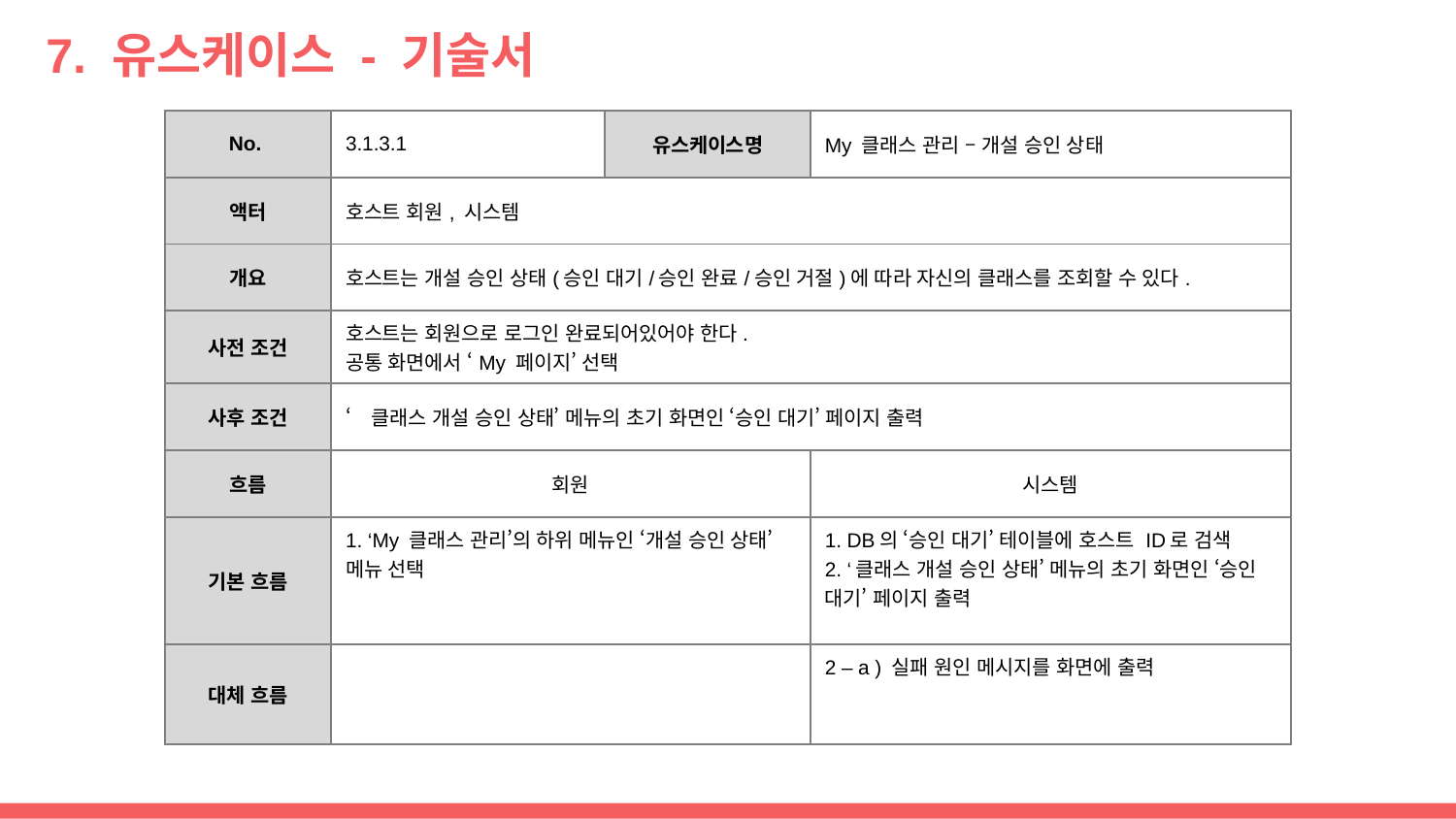

# 7. 유스케이스 - 기술서
| No. | 3.1.3.1 | 유스케이스명 | My 클래스 관리 – 개설 승인 상태 |
| --- | --- | --- | --- |
| 액터 | 호스트 회원, 시스템 |  |  |
| 개요 | 호스트는 개설 승인 상태(승인 대기/승인 완료/승인 거절)에 따라 자신의 클래스를 조회할 수 있다. |  |  |
| 사전 조건 | 호스트는 회원으로 로그인 완료되어있어야 한다. 공통 화면에서 ‘My 페이지’ 선택 |  |  |
| 사후 조건 | ‘클래스 개설 승인 상태’ 메뉴의 초기 화면인 ‘승인 대기’ 페이지 출력 |  |  |
| 흐름 | 회원 |  | 시스템 |
| 기본 흐름 | 1. ‘My 클래스 관리’의 하위 메뉴인 ‘개설 승인 상태’ 메뉴 선택 |  | 1. DB의 ‘승인 대기’ 테이블에 호스트 ID로 검색 2. ‘클래스 개설 승인 상태’ 메뉴의 초기 화면인 ‘승인 대기’ 페이지 출력 |
| 대체 흐름 |  |  | 2 – a ) 실패 원인 메시지를 화면에 출력 |